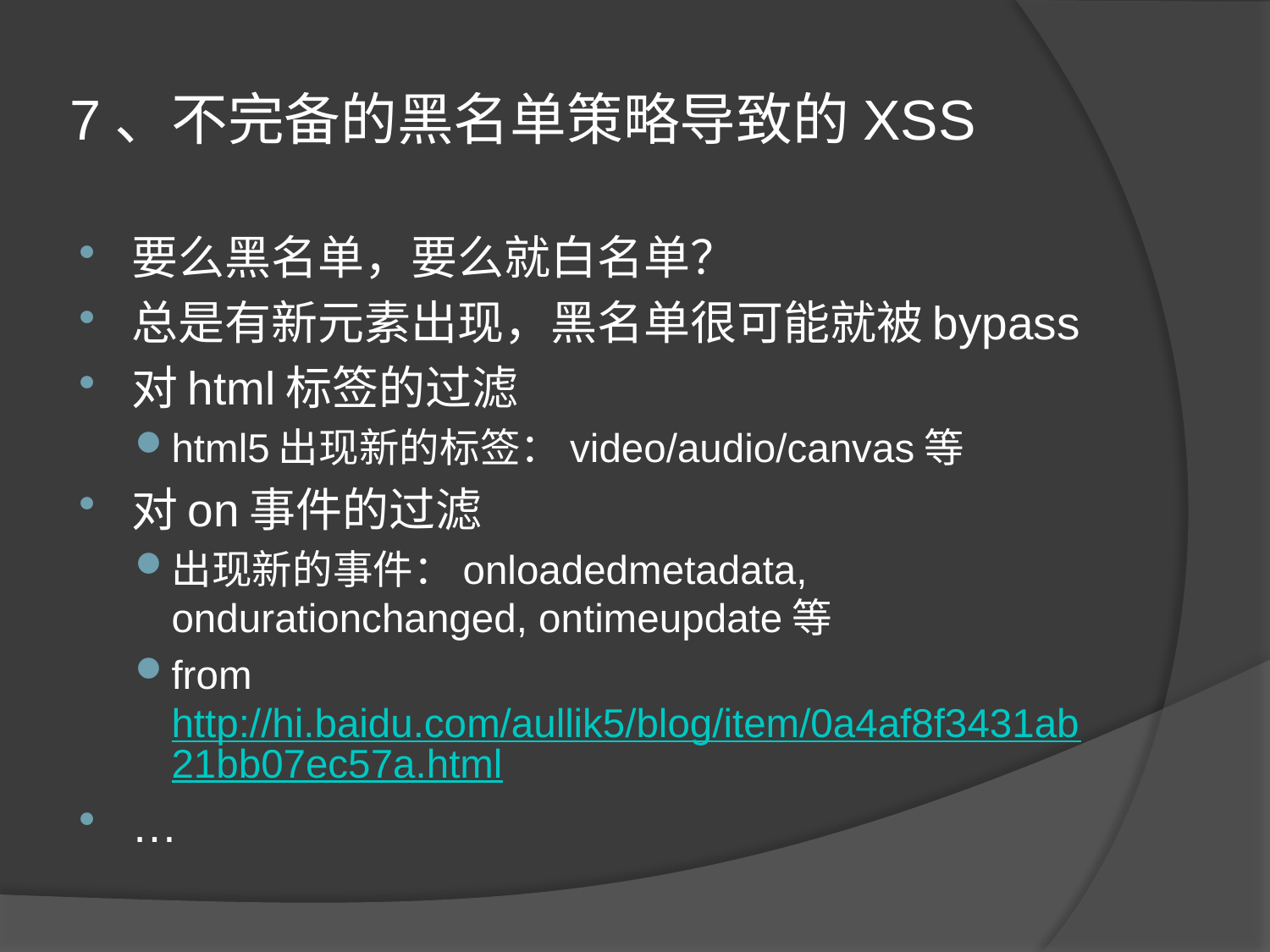

# 7、不完备的黑名单策略导致的XSS
要么黑名单，要么就白名单？
总是有新元素出现，黑名单很可能就被bypass
对html标签的过滤
html5出现新的标签：video/audio/canvas等
对on事件的过滤
出现新的事件：onloadedmetadata, ondurationchanged, ontimeupdate等
from http://hi.baidu.com/aullik5/blog/item/0a4af8f3431ab21bb07ec57a.html
…